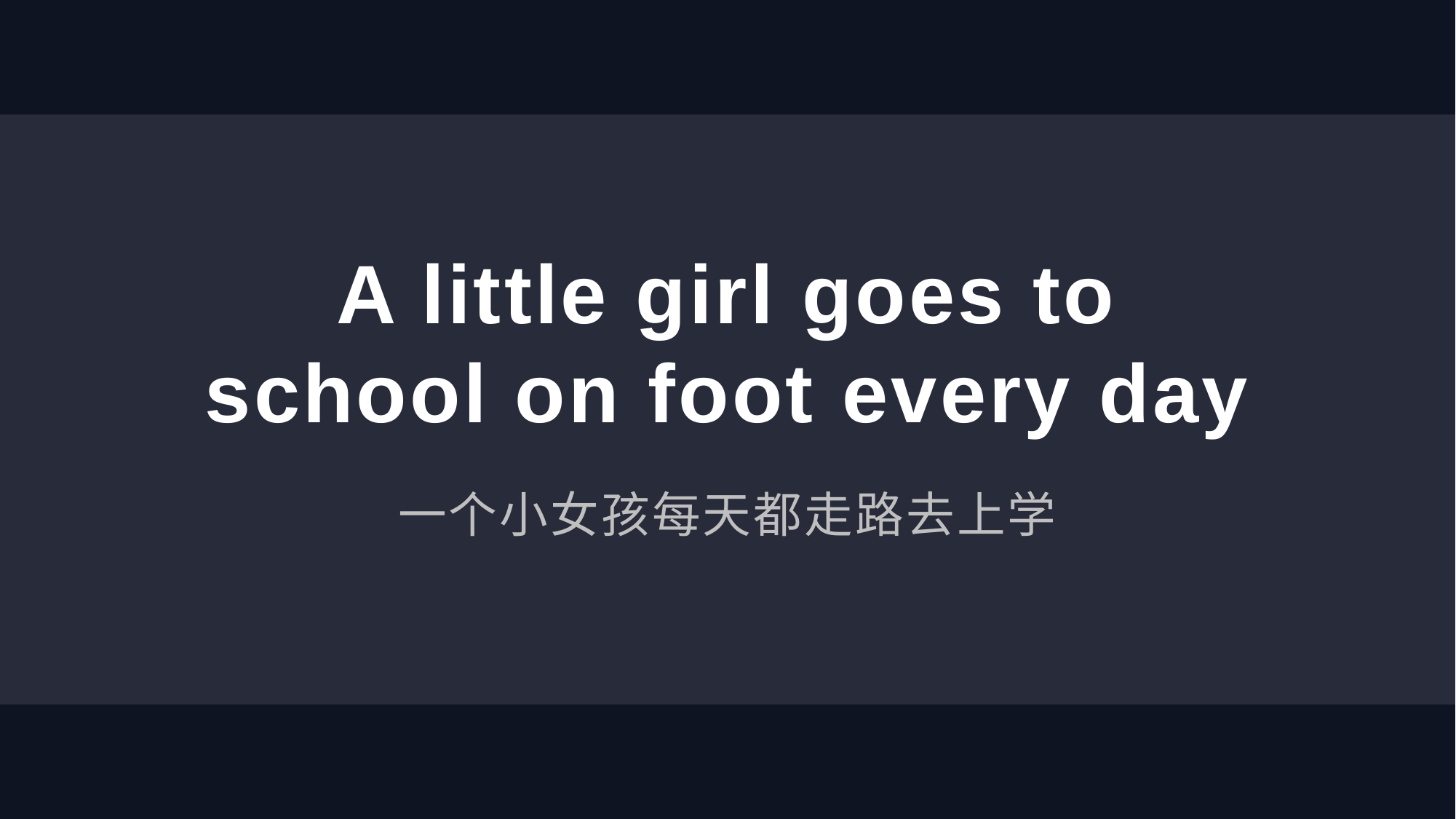

# A little girl goes to school on foot every day
一个小女孩每天都走路去上学